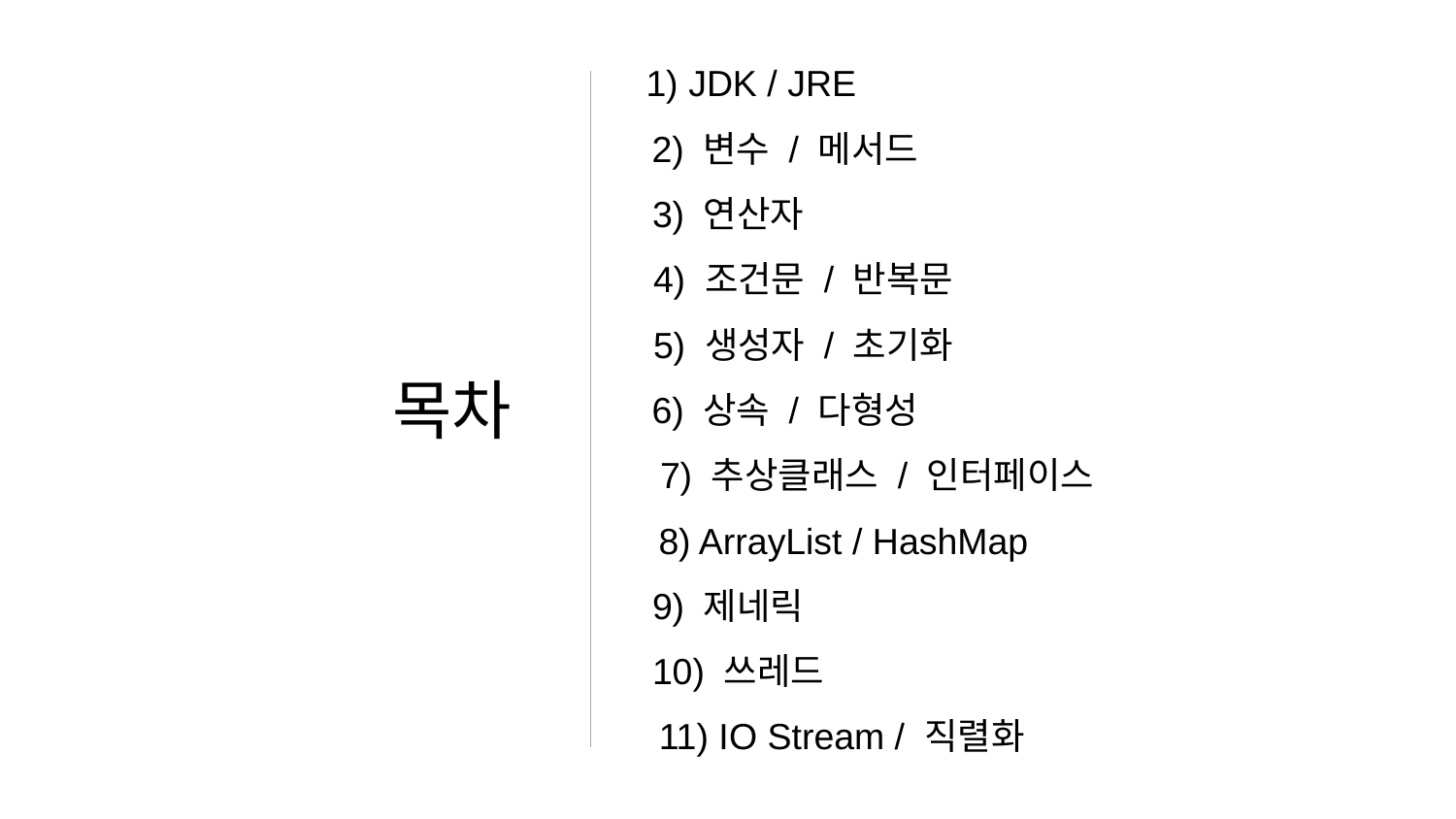

1) JDK / JRE
2) 변수 / 메서드
3) 연산자
4) 조건문 / 반복문
5) 생성자 / 초기화
6) 상속 / 다형성
7) 추상클래스 / 인터페이스
8) ArrayList / HashMap
9) 제네릭
10) 쓰레드
11) IO Stream / 직렬화
목차